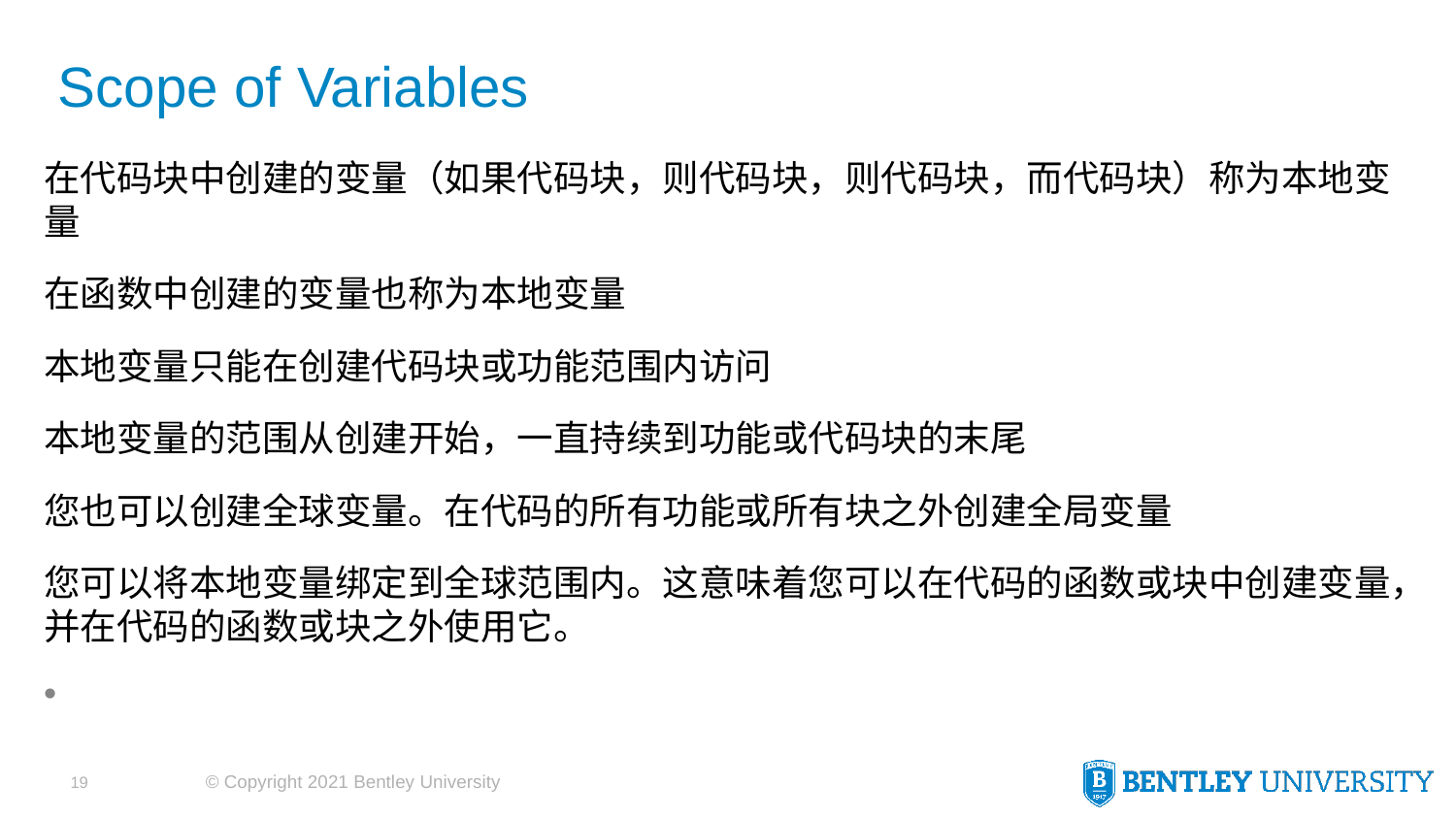

# Scope of Variables
在代码块中创建的变量（如果代码块，则代码块，则代码块，而代码块）称为本地变量
在函数中创建的变量也称为本地变量
本地变量只能在创建代码块或功能范围内访问
本地变量的范围从创建开始，一直持续到功能或代码块的末尾
您也可以创建全球变量。在代码的所有功能或所有块之外创建全局变量
您可以将本地变量绑定到全球范围内。这意味着您可以在代码的函数或块中创建变量，并在代码的函数或块之外使用它。